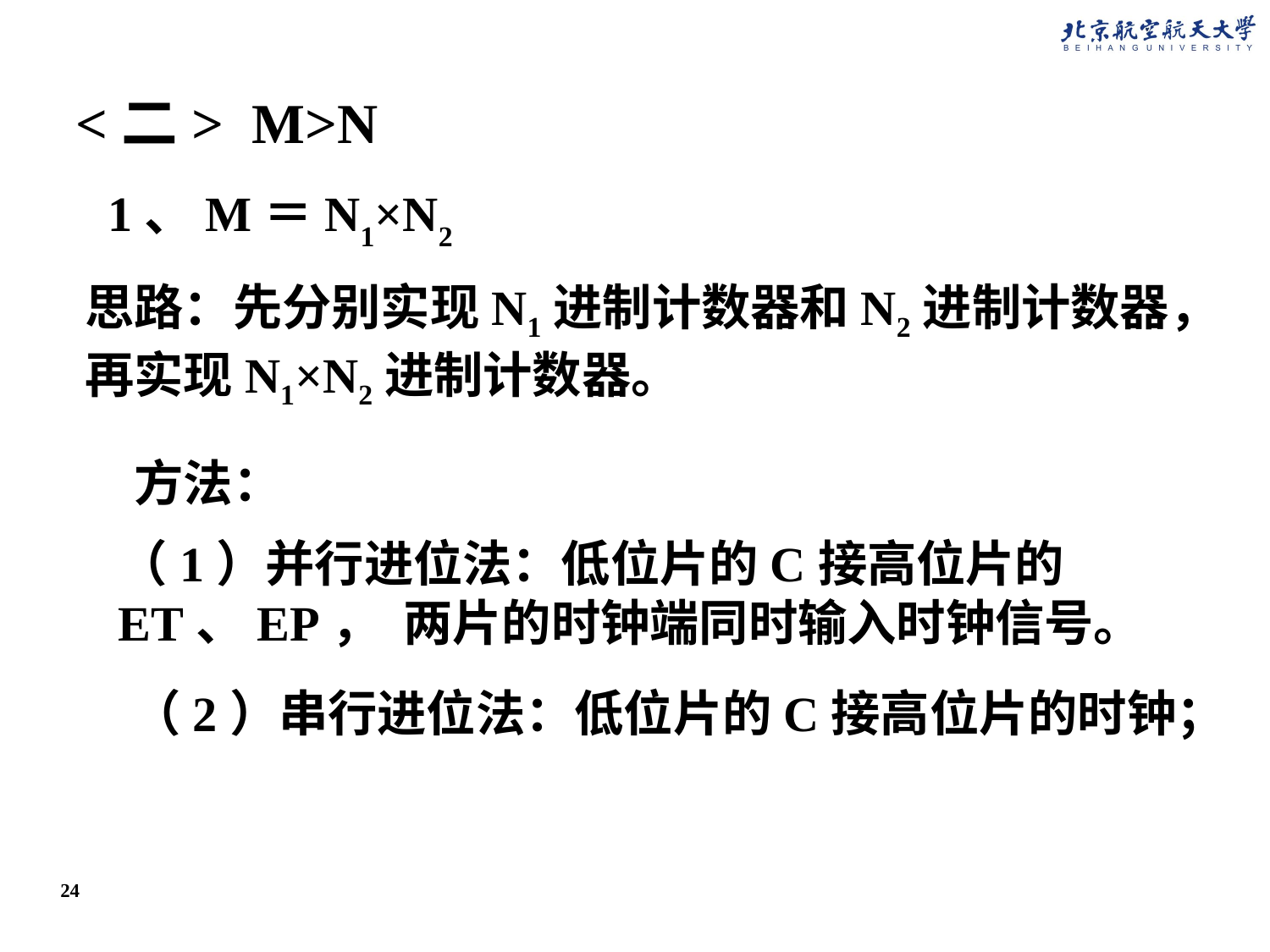

<二>  M>N
1、M＝N1×N2
思路：先分别实现N1进制计数器和N2进制计数器，再实现N1×N2进制计数器。
    方法：
（1）并行进位法：低位片的C接高位片的ET、EP，  两片的时钟端同时输入时钟信号。
  （2）串行进位法：低位片的C接高位片的时钟；
24